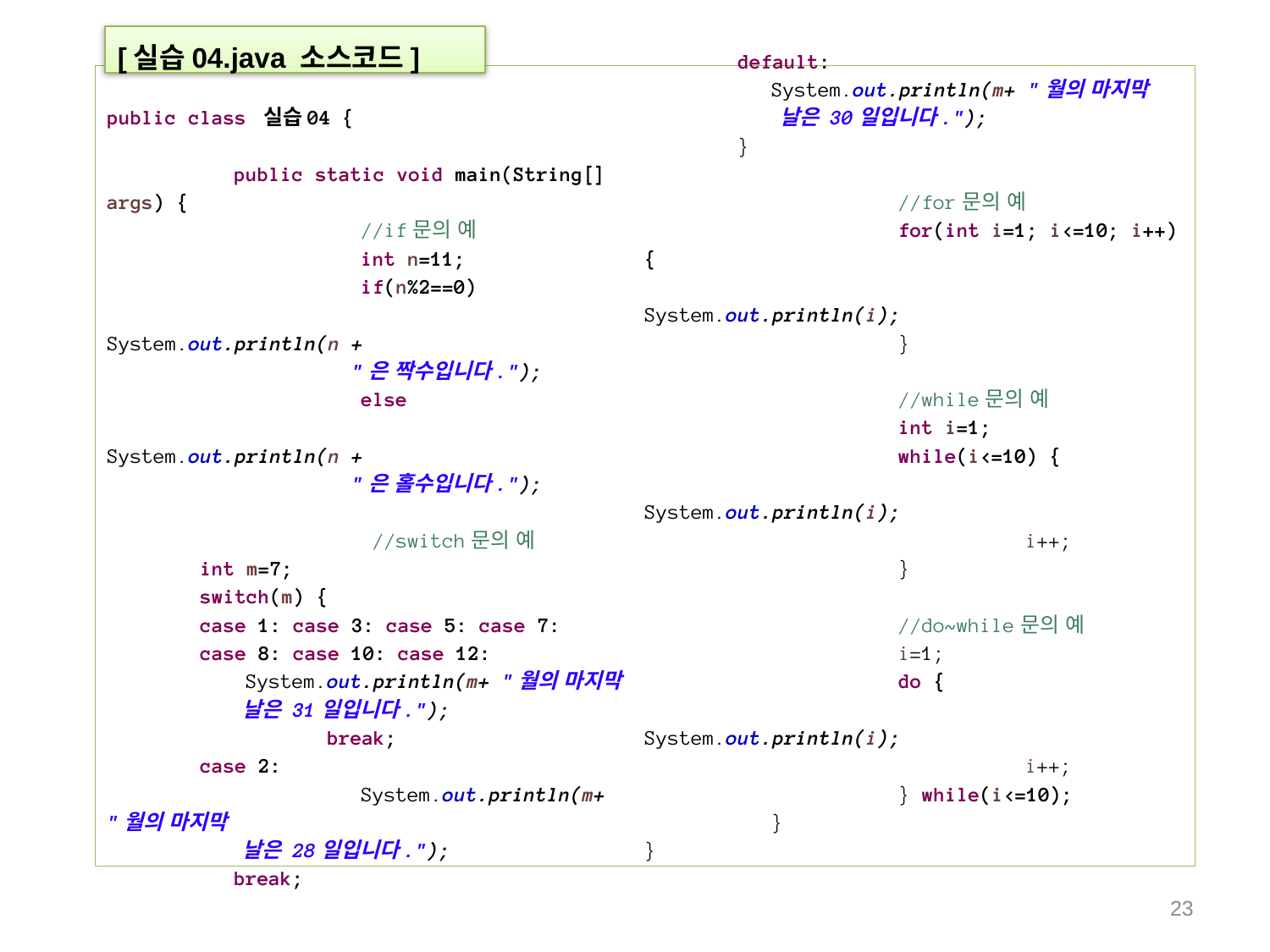

[실습04.java 소스코드]
package 제3차시;

public class 실습04 {

	public static void main(String[] args) {
		//if문의 예
		int n=11;
		if(n%2==0)
			System.out.println(n +
                     "은 짝수입니다.");
		else
			System.out.println(n +
                     "은 홀수입니다.");

		 //switch문의 예
        int m=7;
        switch(m) {
        case 1: case 3: case 5: case 7:
        case 8: case 10: case 12:
       	 System.out.println(m+ "월의 마지막
                      날은 31일입니다.");
	        break;
        case 2:
   	     	System.out.println(m+ "월의 마지막
                      날은 28일입니다.");
        	break;
        default:
        	System.out.println(m+ "월의 마지막
                      날은 30일입니다.");
        }

		//for문의 예
		for(int i=1; i<=10; i++) {
			System.out.println(i);
		}

		//while문의 예
		int i=1;
		while(i<=10) {
			System.out.println(i);
			i++;
		}

		//do~while문의 예
		i=1;
		do {
			System.out.println(i);
			i++;
		} while(i<=10);
	}
}

23